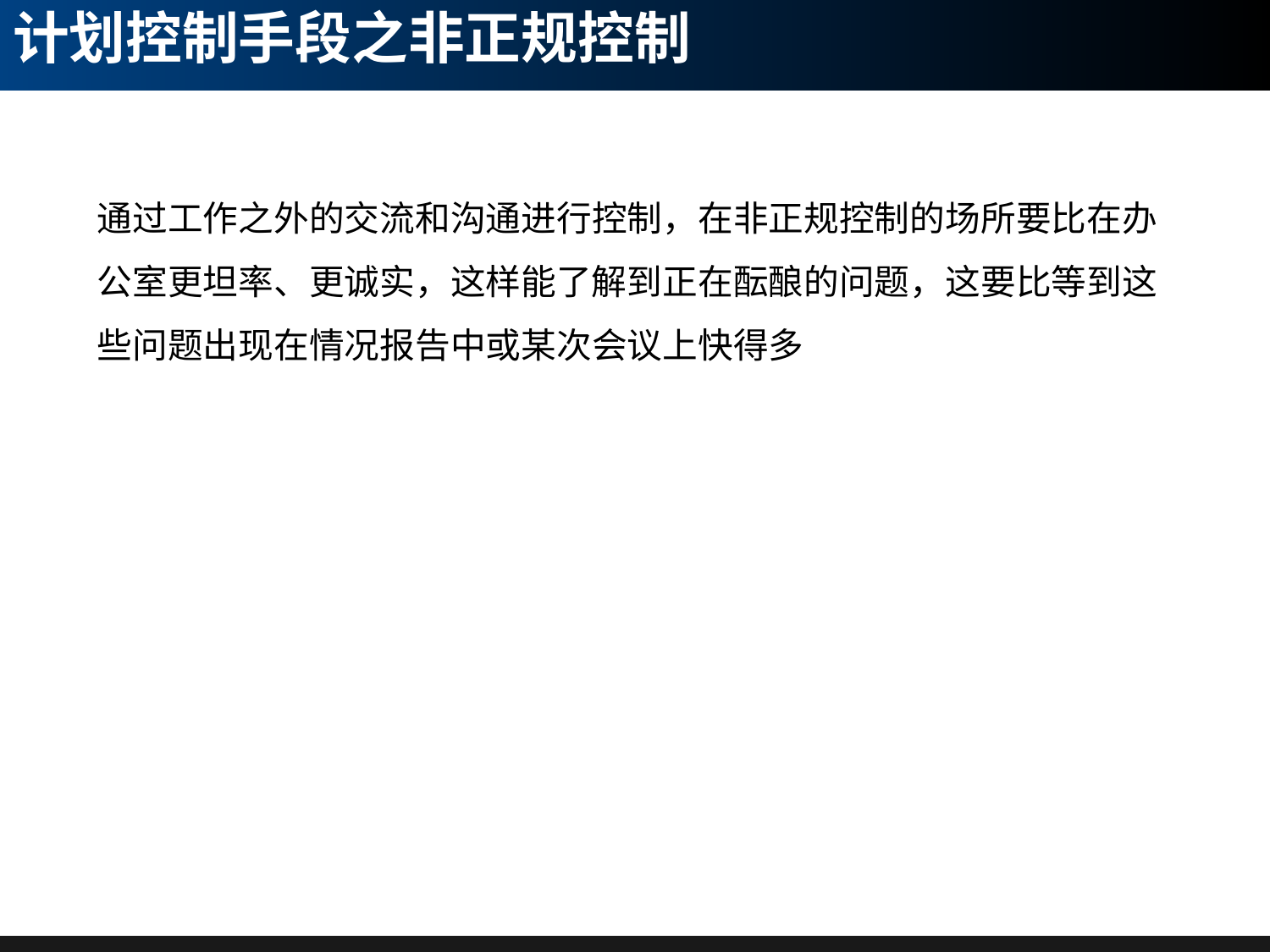

计划控制手段之非正规控制
通过工作之外的交流和沟通进行控制，在非正规控制的场所要比在办公室更坦率、更诚实，这样能了解到正在酝酿的问题，这要比等到这些问题出现在情况报告中或某次会议上快得多